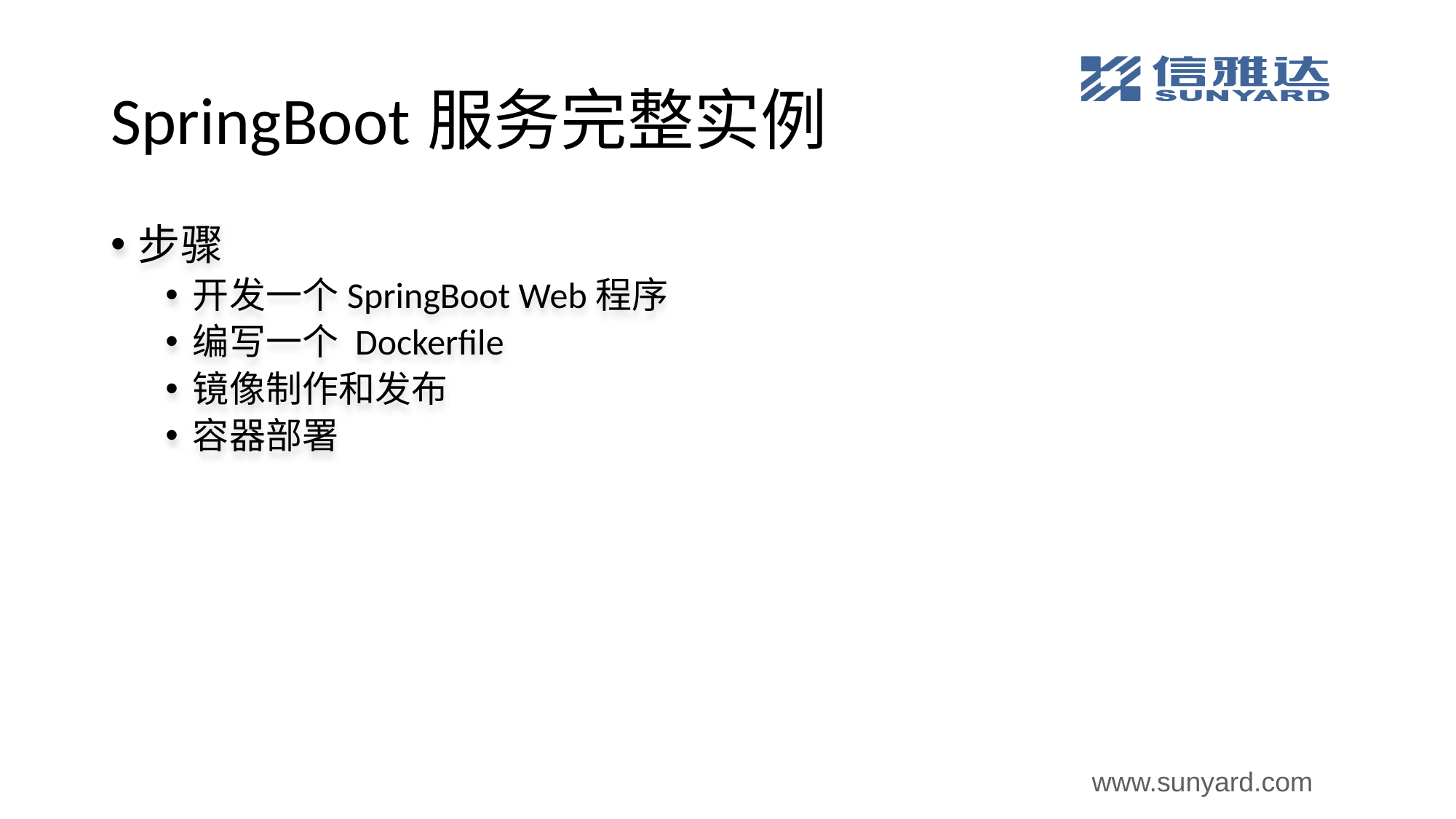

# SpringBoot服务完整实例
步骤
开发一个SpringBoot Web程序
编写一个 Dockerfile
镜像制作和发布
容器部署